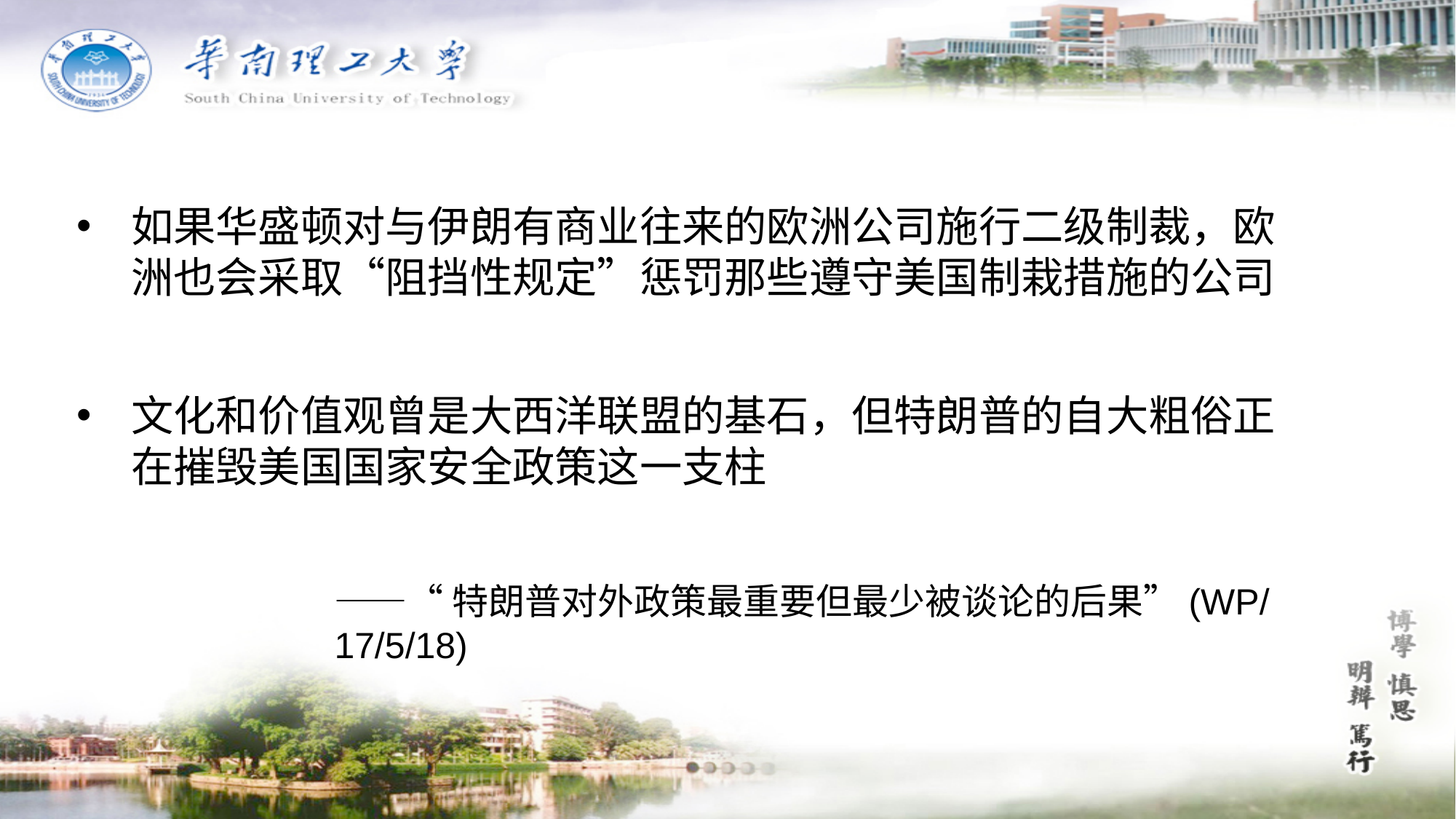

如果华盛顿对与伊朗有商业往来的欧洲公司施行二级制裁，欧洲也会采取“阻挡性规定”惩罚那些遵守美国制栽措施的公司
文化和价值观曾是大西洋联盟的基石，但特朗普的自大粗俗正在摧毁美国国家安全政策这一支柱
——“特朗普对外政策最重要但最少被谈论的后果”(WP/17/5/18)